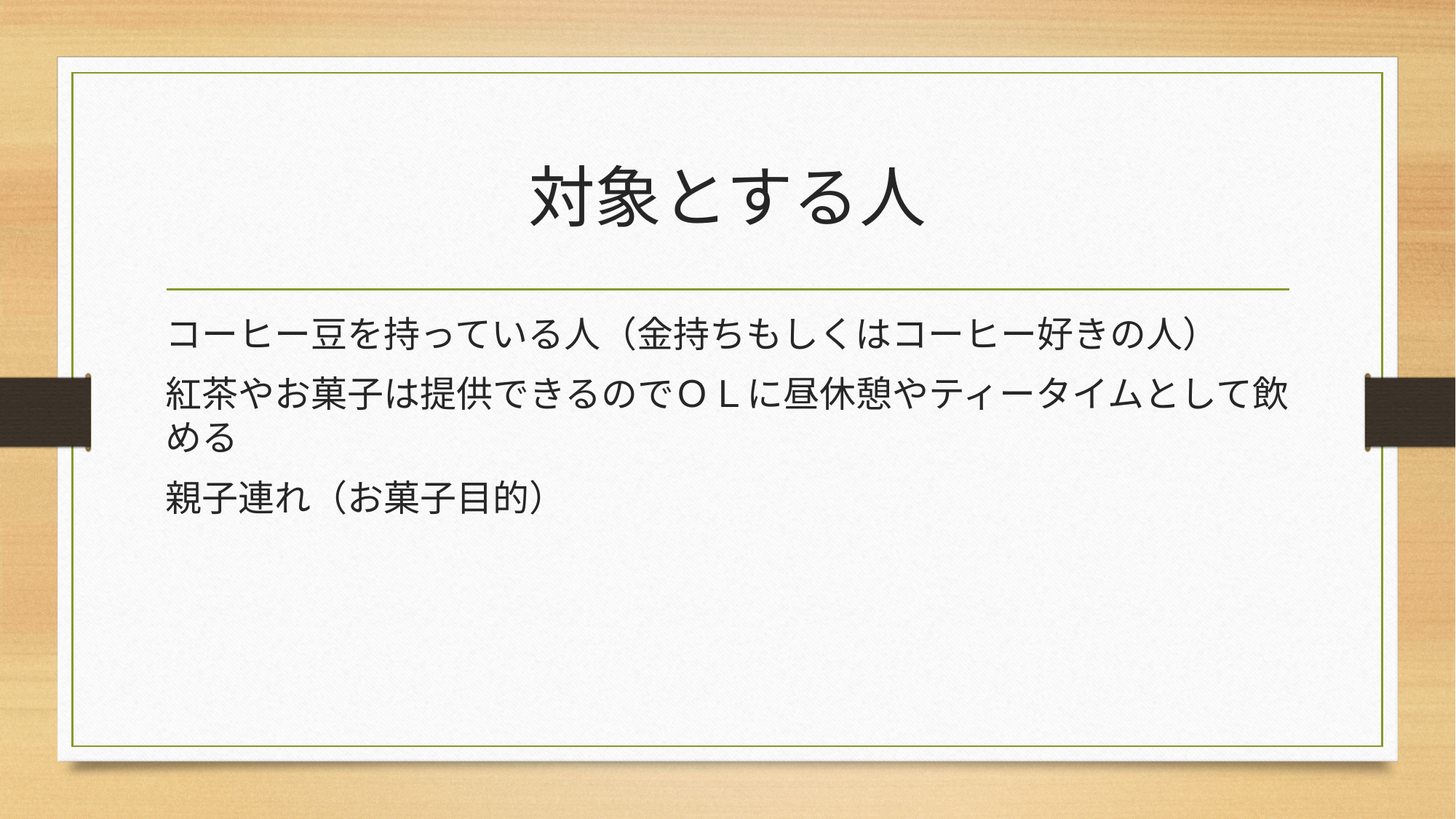

# 対象とする人
コーヒー豆を持っている人（金持ちもしくはコーヒー好きの人）
紅茶やお菓子は提供できるのでＯＬに昼休憩やティータイムとして飲める
親子連れ（お菓子目的）